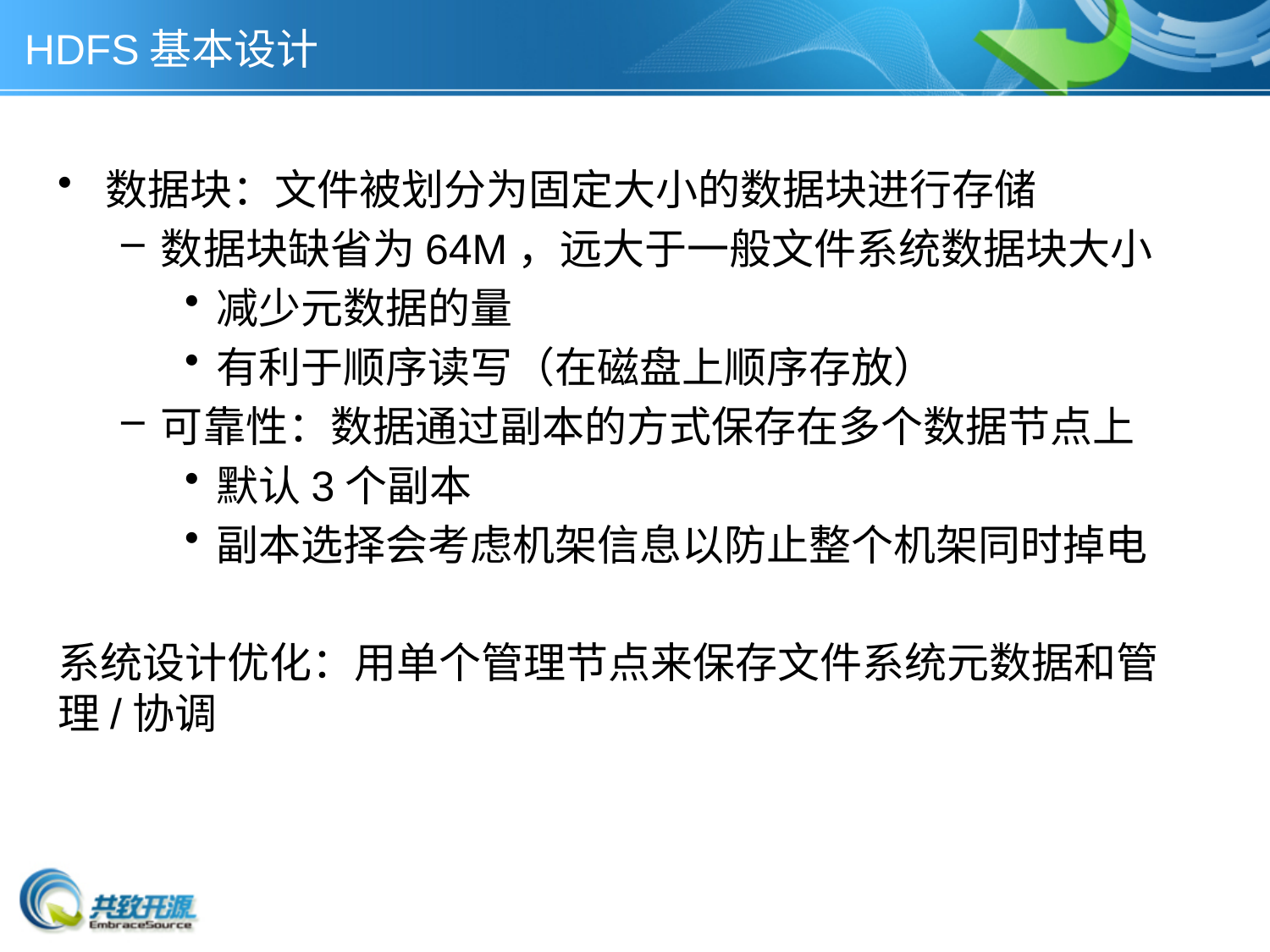

HDFS基本设计
数据块：文件被划分为固定大小的数据块进行存储
数据块缺省为64M，远大于一般文件系统数据块大小
减少元数据的量
有利于顺序读写（在磁盘上顺序存放）
可靠性：数据通过副本的方式保存在多个数据节点上
默认3个副本
副本选择会考虑机架信息以防止整个机架同时掉电

系统设计优化：用单个管理节点来保存文件系统元数据和管理/协调